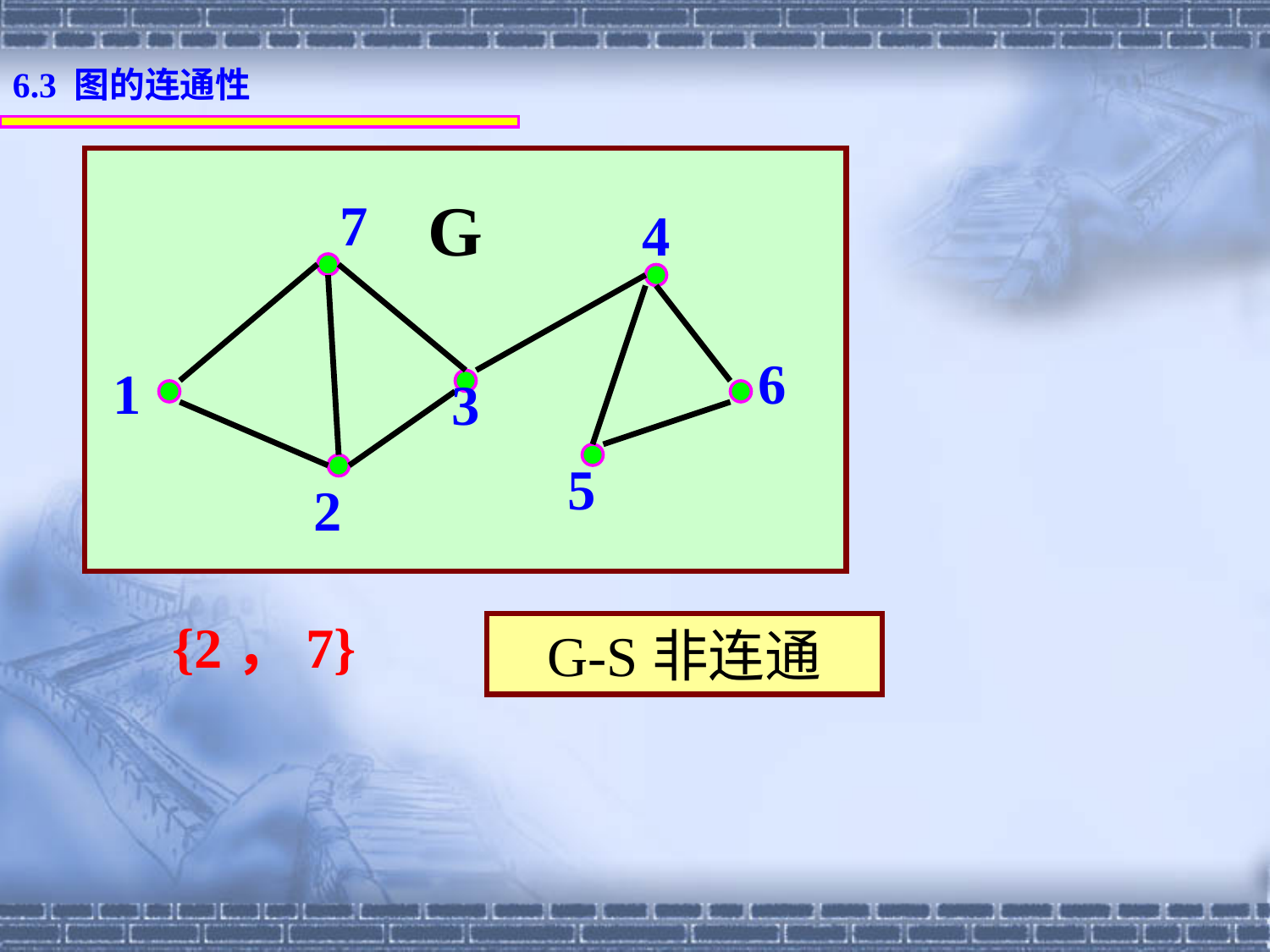

6.3 图的连通性

G
7
4

6
1
3

5

2
{2，7}
G-S非连通